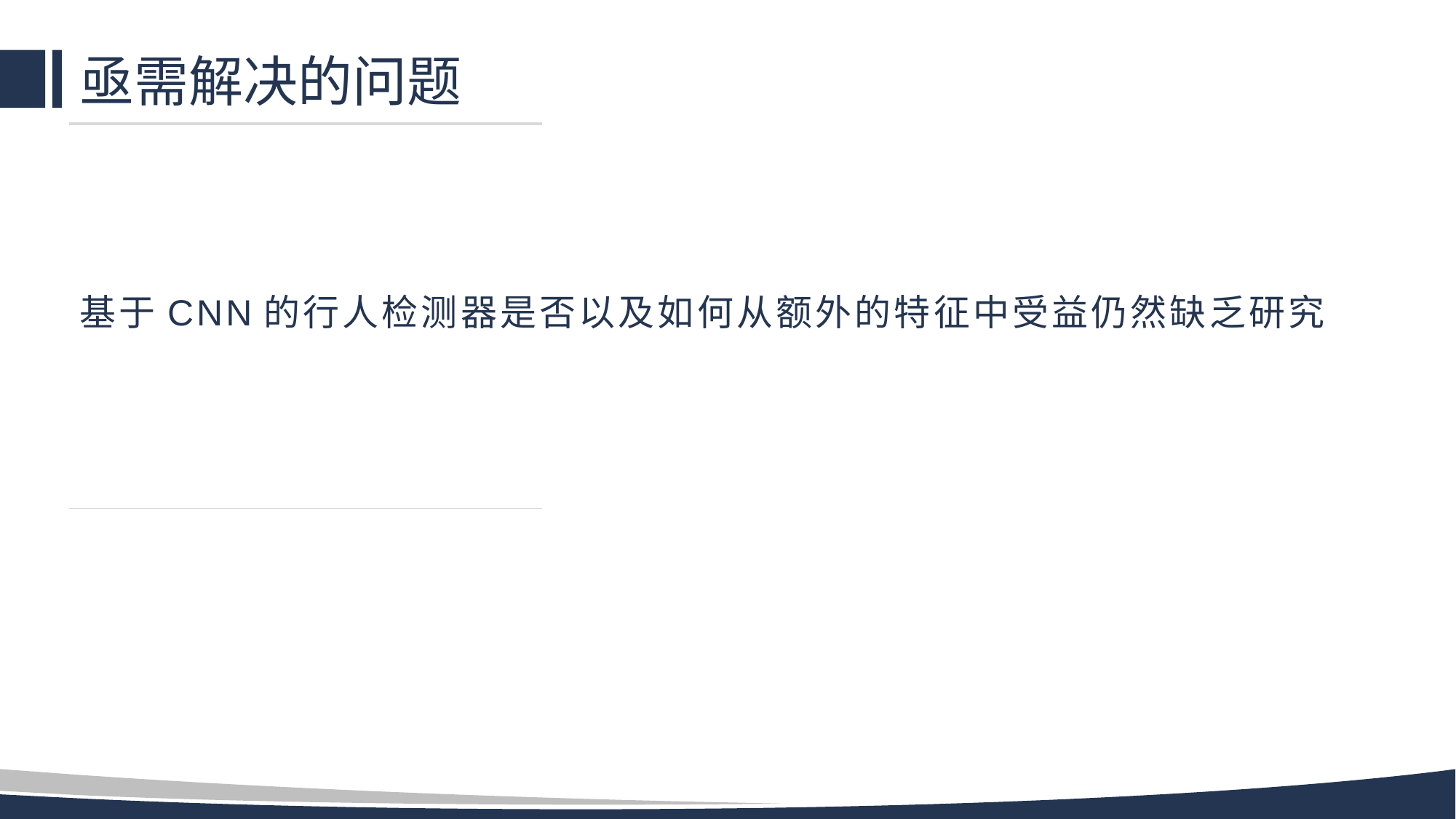

# 亟需解决的问题
基于CNN的行人检测器是否以及如何从额外的特征中受益仍然缺乏研究